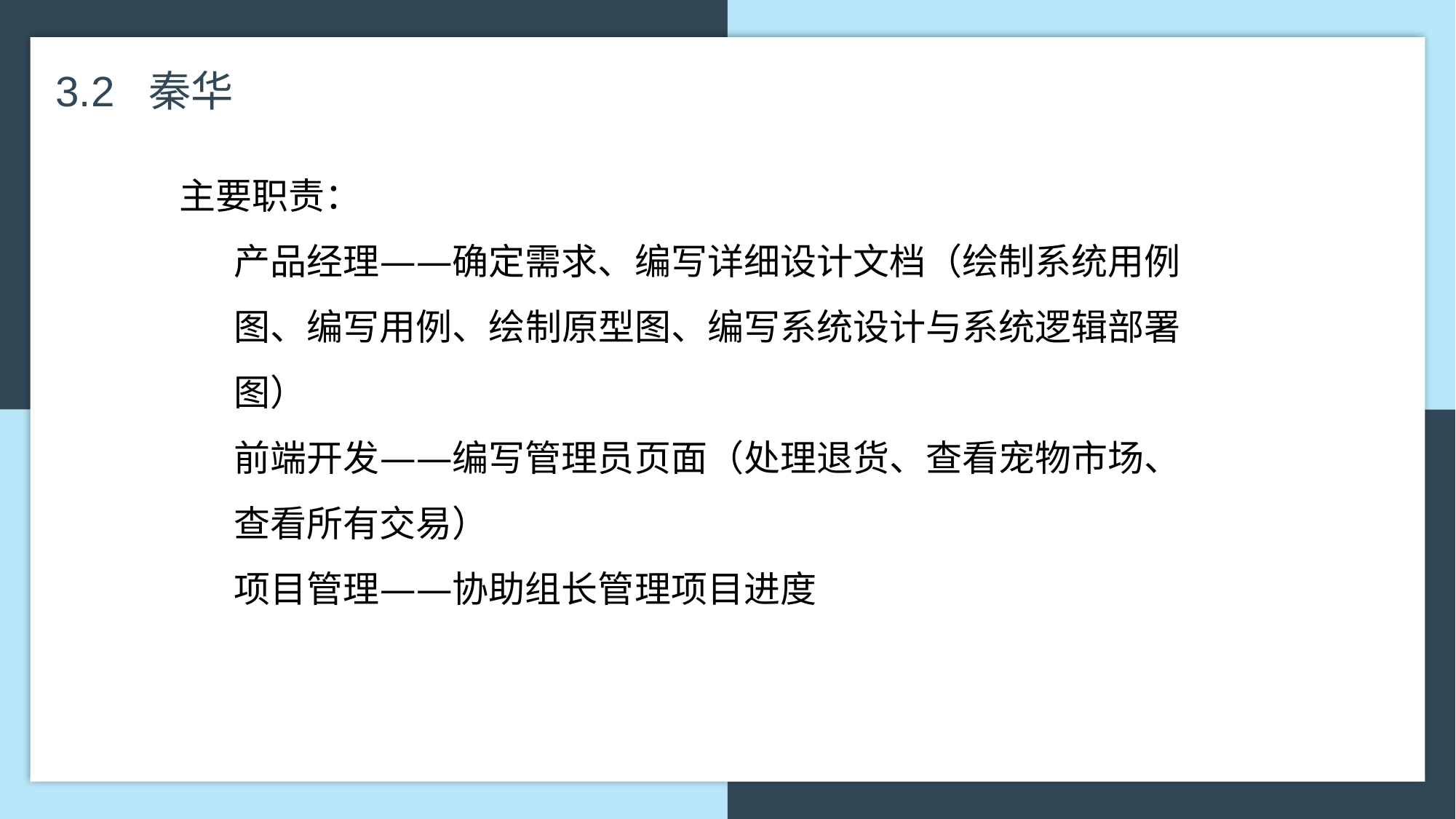

3.2  秦华

主要职责：
产品经理——确定需求、编写详细设计文档（绘制系统用例图、编写用例、绘制原型图、编写系统设计与系统逻辑部署图）
前端开发——编写管理员页面（处理退货、查看宠物市场、查看所有交易）
项目管理——协助组长管理项目进度